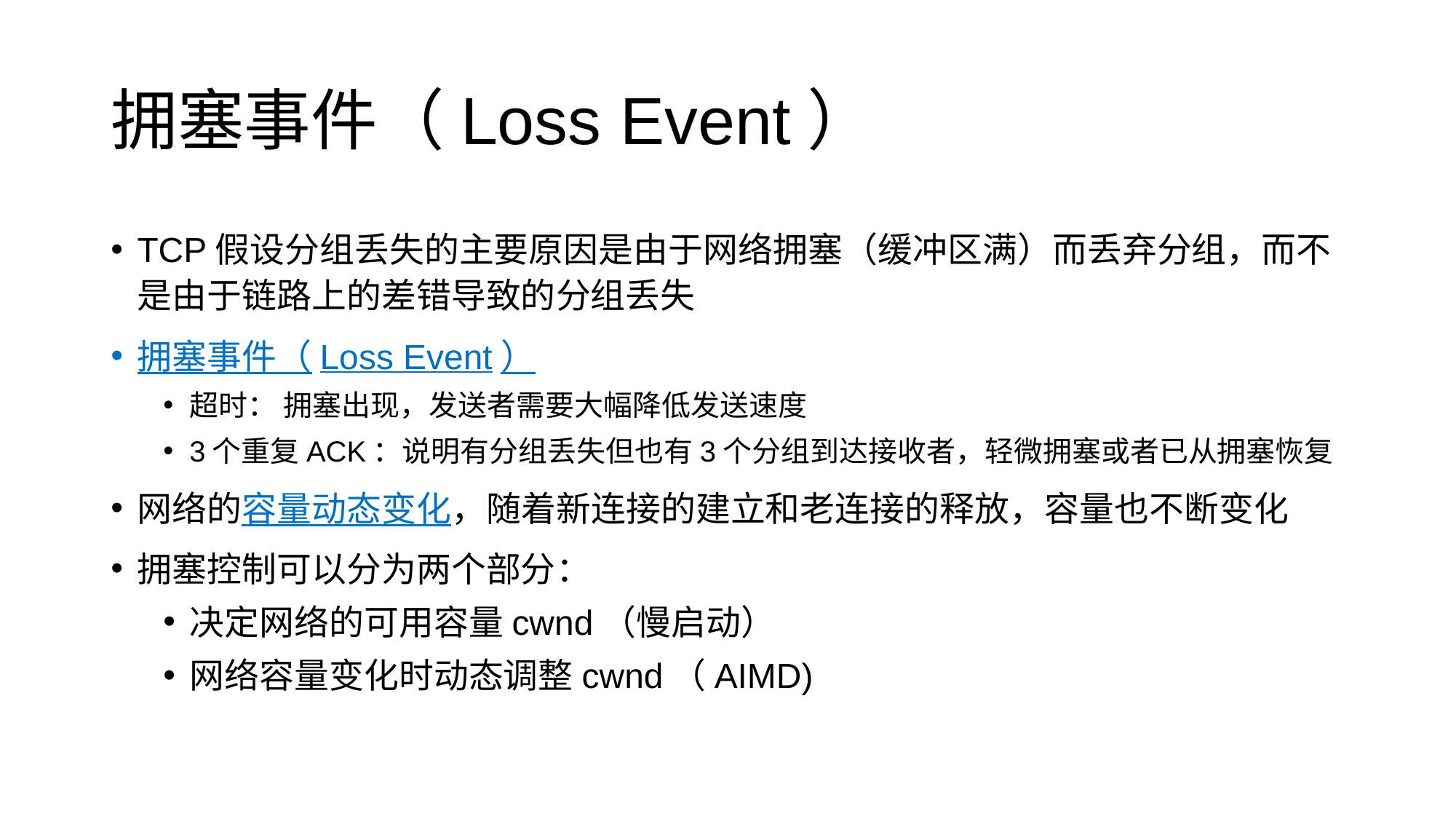

# 拥塞事件（Loss Event）
TCP假设分组丢失的主要原因是由于网络拥塞（缓冲区满）而丢弃分组，而不是由于链路上的差错导致的分组丢失
拥塞事件（Loss Event）
超时： 拥塞出现，发送者需要大幅降低发送速度
3个重复ACK：说明有分组丢失但也有3个分组到达接收者，轻微拥塞或者已从拥塞恢复
网络的容量动态变化，随着新连接的建立和老连接的释放，容量也不断变化
拥塞控制可以分为两个部分：
决定网络的可用容量cwnd（慢启动）
网络容量变化时动态调整cwnd（AIMD)